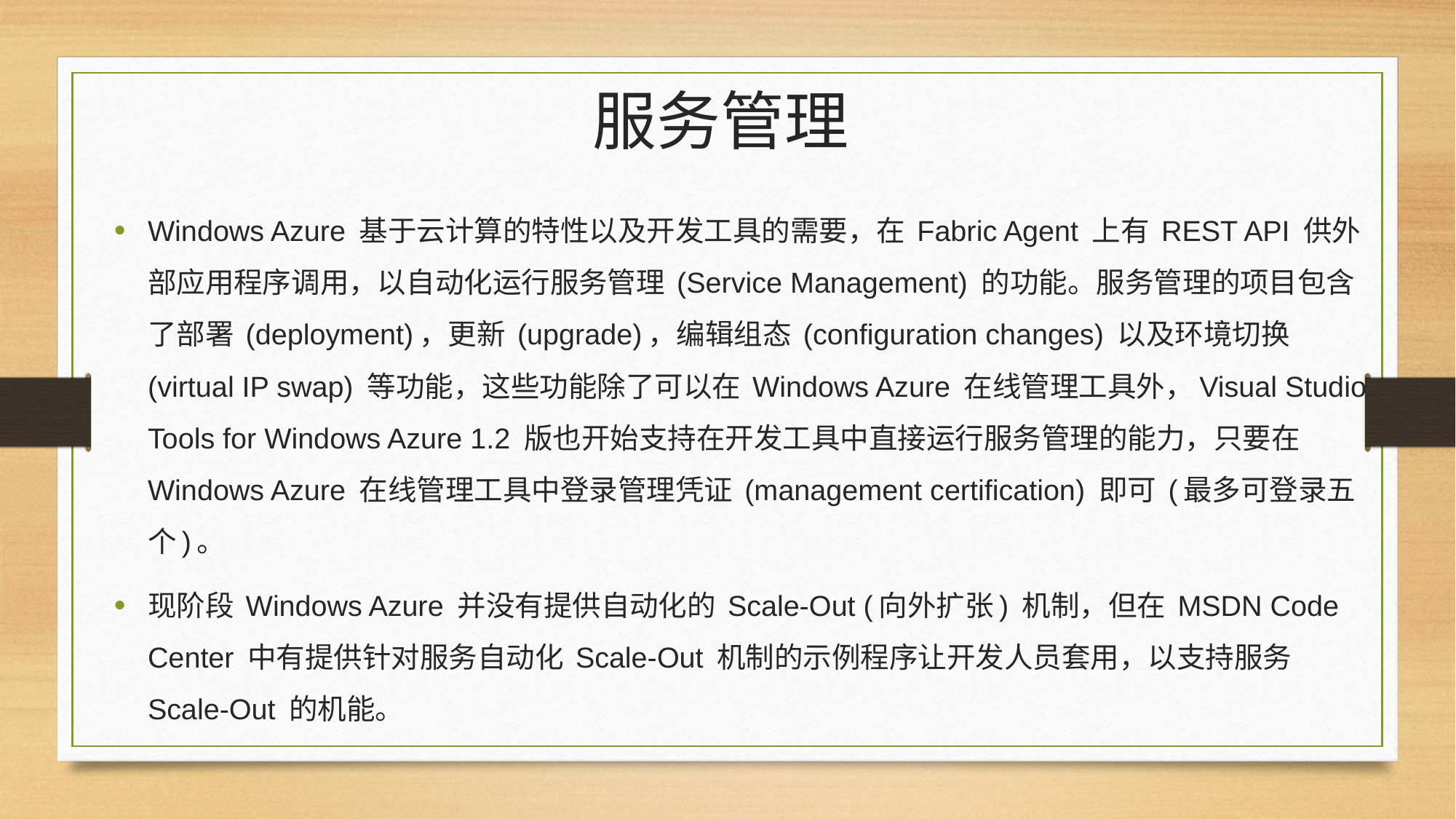

# 服务管理
Windows Azure 基于云计算的特性以及开发工具的需要，在 Fabric Agent 上有 REST API 供外部应用程序调用，以自动化运行服务管理 (Service Management) 的功能。服务管理的项目包含了部署 (deployment)，更新 (upgrade)，编辑组态 (configuration changes) 以及环境切换 (virtual IP swap) 等功能，这些功能除了可以在 Windows Azure 在线管理工具外，Visual Studio Tools for Windows Azure 1.2 版也开始支持在开发工具中直接运行服务管理的能力，只要在 Windows Azure 在线管理工具中登录管理凭证 (management certification) 即可 (最多可登录五个)。
现阶段 Windows Azure 并没有提供自动化的 Scale-Out (向外扩张) 机制，但在 MSDN Code Center 中有提供针对服务自动化 Scale-Out 机制的示例程序让开发人员套用，以支持服务 Scale-Out 的机能。